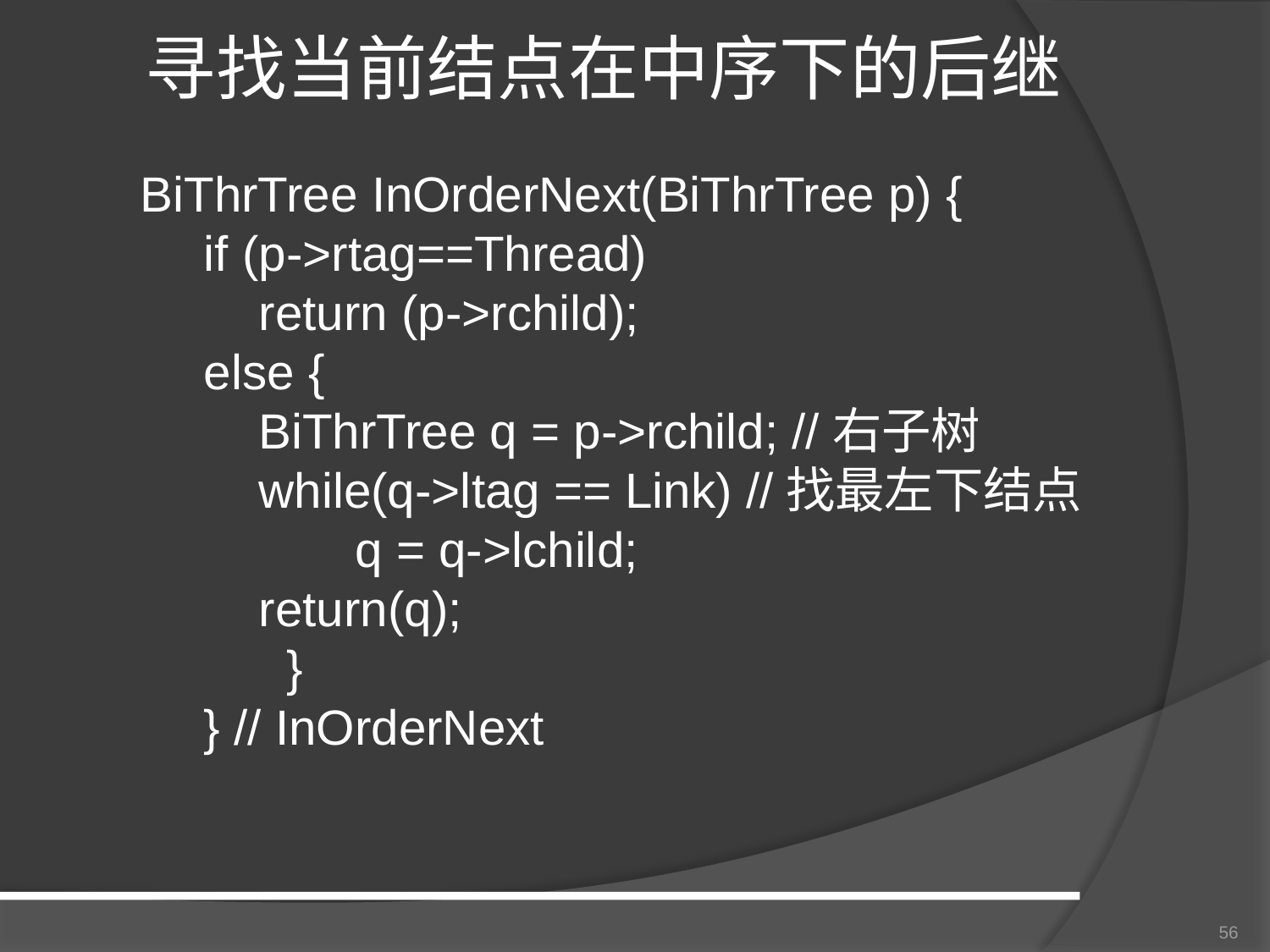

寻找当前结点在中序下的后继
BiThrTree InOrderNext(BiThrTree p) {
if (p->rtag==Thread)
    return (p->rchild);
else {
    BiThrTree q = p->rchild; //右子树
    while(q->ltag == Link) //找最左下结点
           q = q->lchild;
    return(q);
      }
} // InOrderNext
56